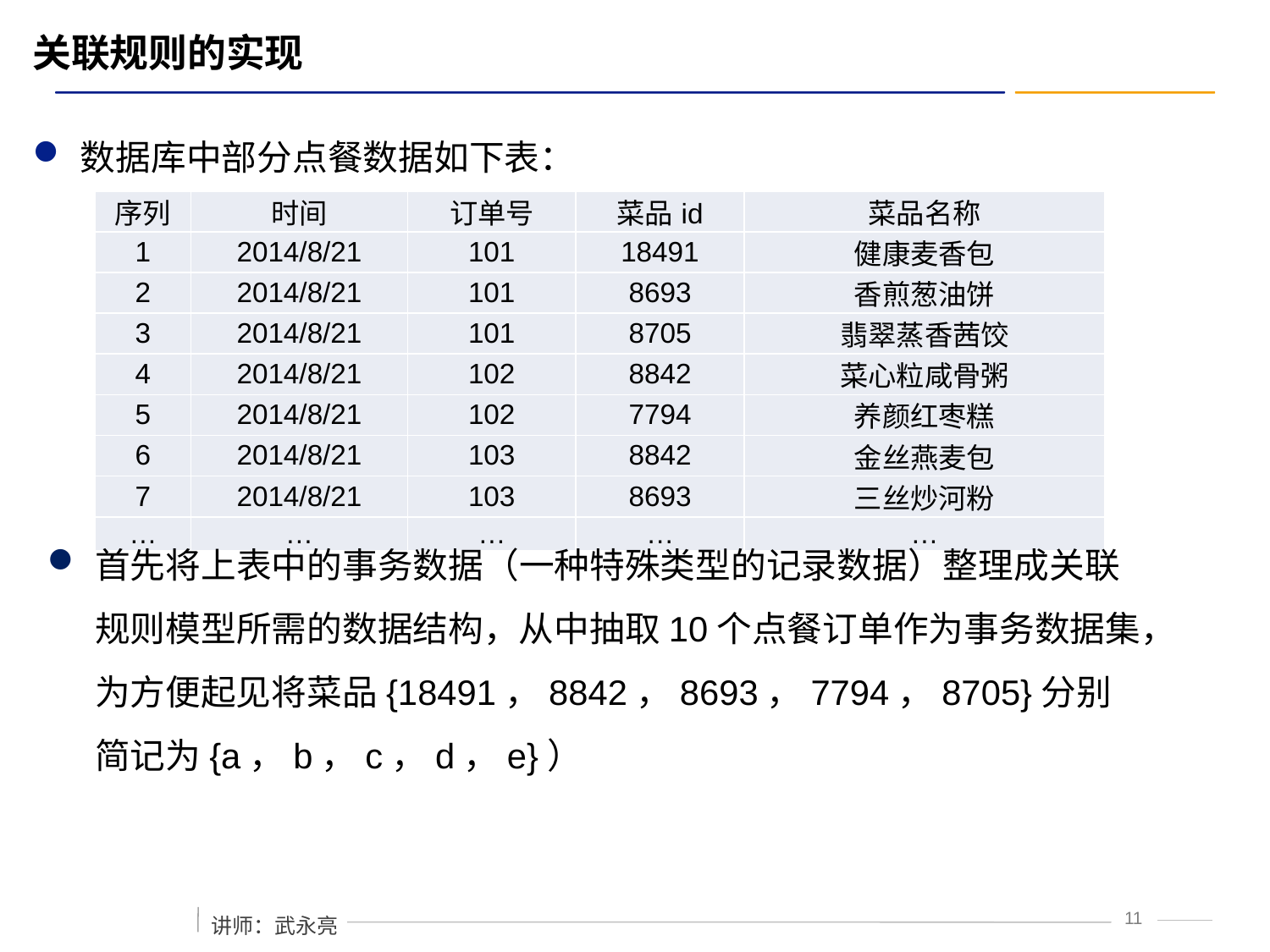

# 关联规则的实现
数据库中部分点餐数据如下表：

| 序列 | 时间 | 订单号 | 菜品id | 菜品名称 |
| --- | --- | --- | --- | --- |
| 1 | 2014/8/21 | 101 | 18491 | 健康麦香包 |
| 2 | 2014/8/21 | 101 | 8693 | 香煎葱油饼 |
| 3 | 2014/8/21 | 101 | 8705 | 翡翠蒸香茜饺 |
| 4 | 2014/8/21 | 102 | 8842 | 菜心粒咸骨粥 |
| 5 | 2014/8/21 | 102 | 7794 | 养颜红枣糕 |
| 6 | 2014/8/21 | 103 | 8842 | 金丝燕麦包 |
| 7 | 2014/8/21 | 103 | 8693 | 三丝炒河粉 |
| … | … | … | … | … |
首先将上表中的事务数据（一种特殊类型的记录数据）整理成关联规则模型所需的数据结构，从中抽取10个点餐订单作为事务数据集，为方便起见将菜品{18491，8842，8693，7794，8705}分别简记为{a，b，c，d，e}）